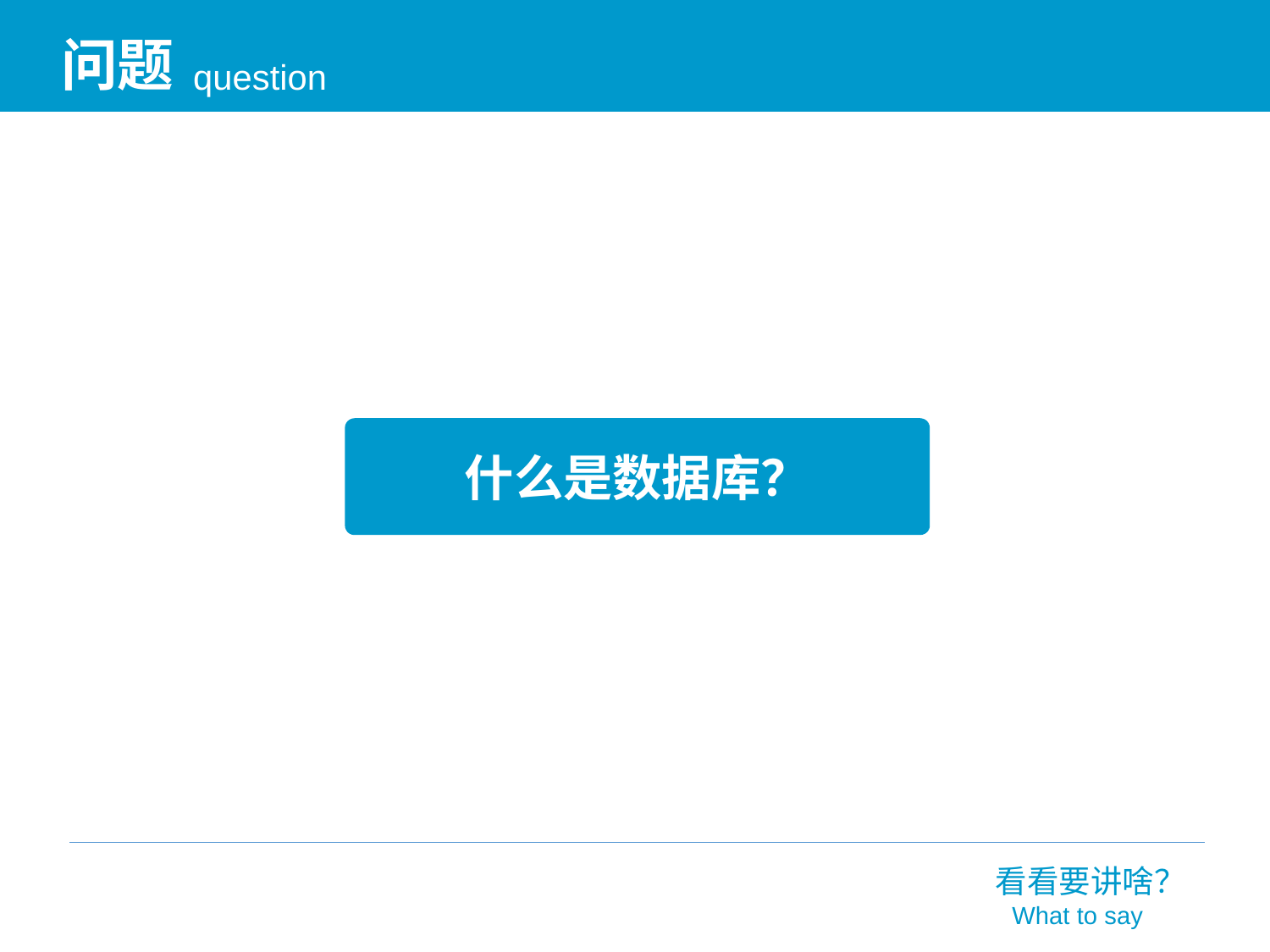

问题
question
什么是数据库？
看看要讲啥？
What to say